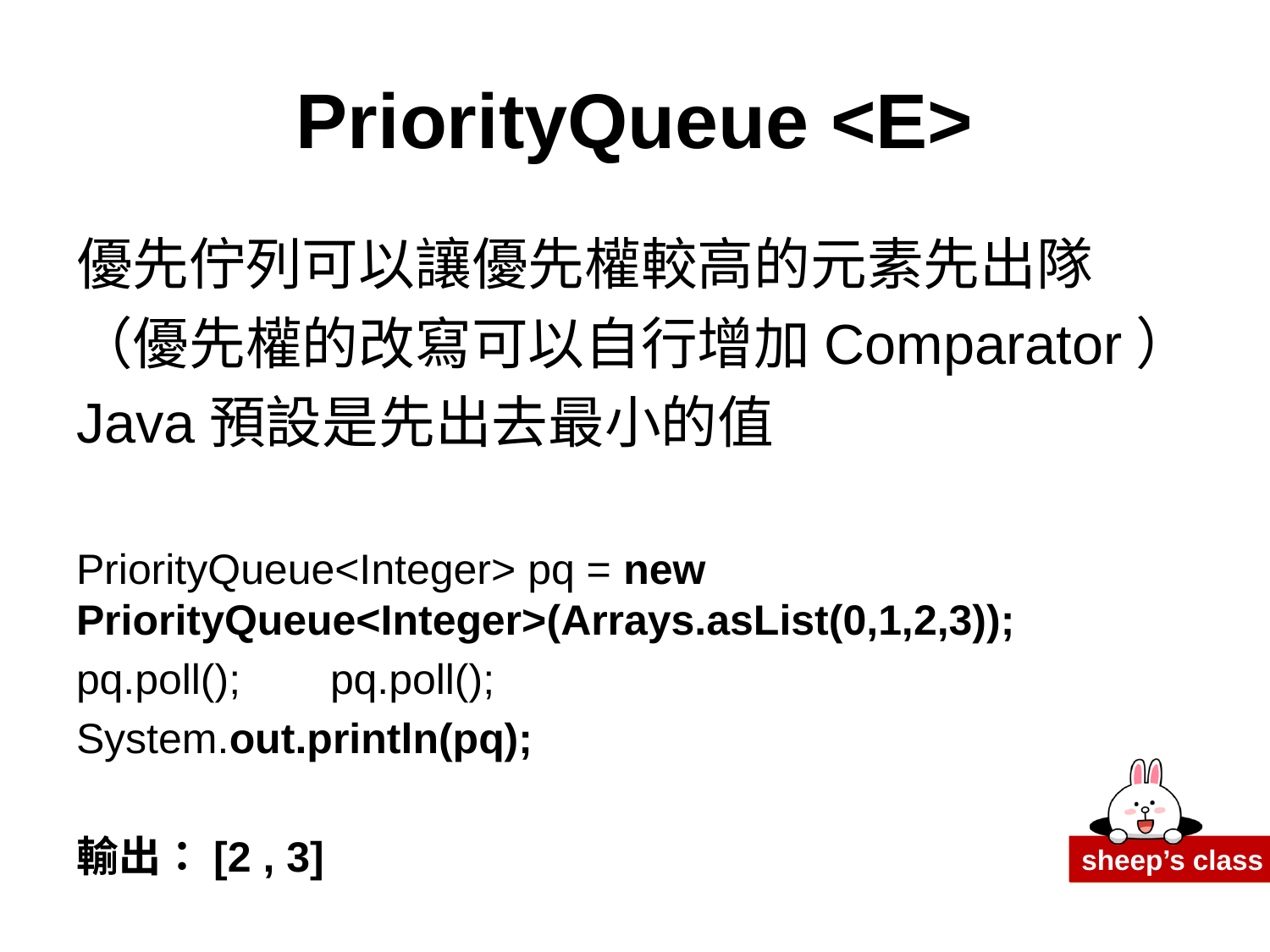

# PriorityQueue <E>
優先佇列可以讓優先權較高的元素先出隊
（優先權的改寫可以自行增加Comparator）
Java預設是先出去最小的值

PriorityQueue<Integer> pq = new PriorityQueue<Integer>(Arrays.asList(0,1,2,3));
pq.poll();	pq.poll();
System.out.println(pq);

輸出：[2 , 3]